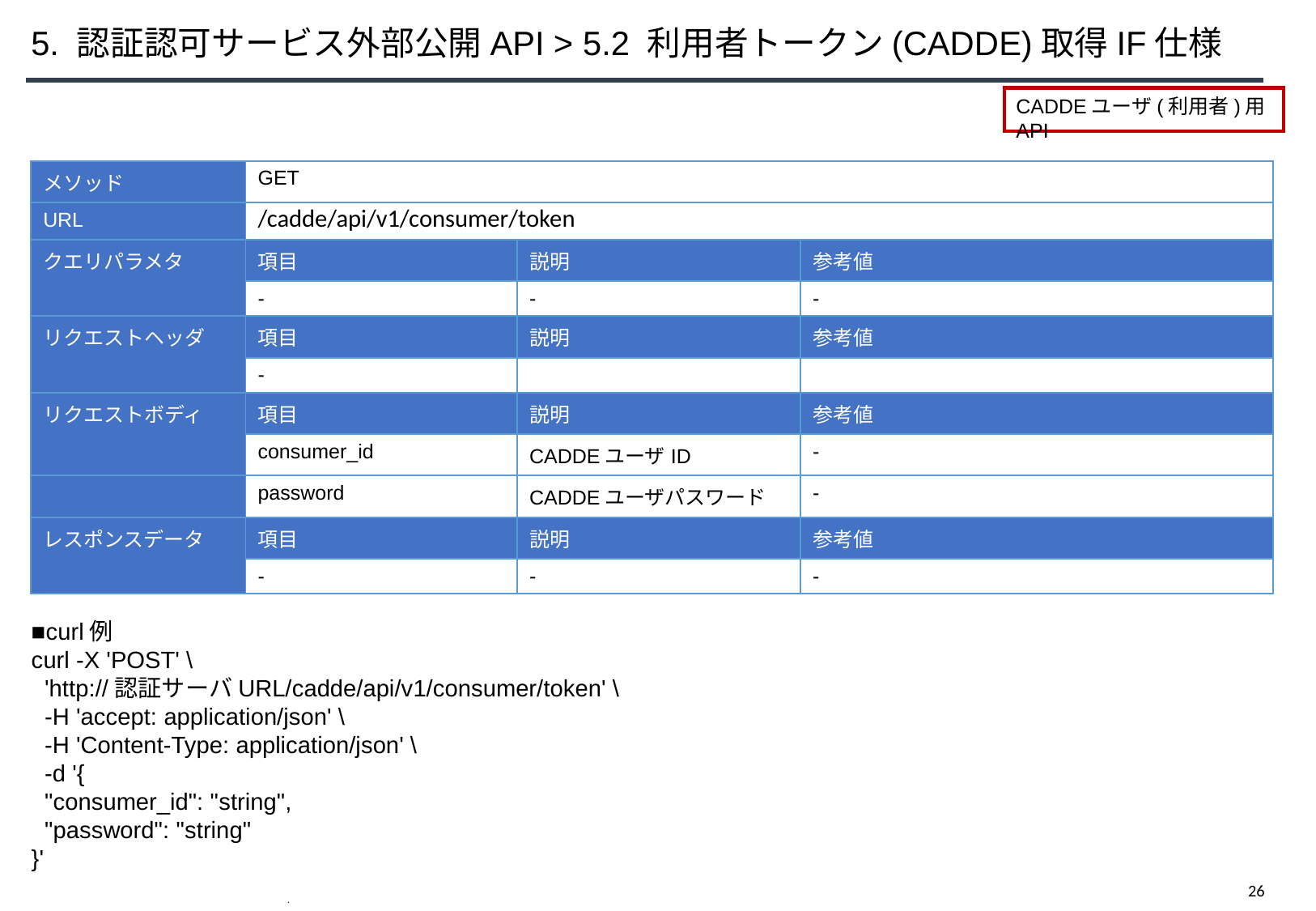

# 5. 認証認可サービス外部公開API > 5.2 利用者トークン(CADDE)取得IF仕様
CADDEユーザ(利用者)用API
| メソッド | GET |  |  |
| --- | --- | --- | --- |
| URL | /cadde/api/v1/consumer/token |  |  |
| クエリパラメタ | 項目 | 説明 | 参考値 |
|  | - | - | - |
| リクエストヘッダ | 項目 | 説明 | 参考値 |
|  | - |  |  |
| リクエストボディ | 項目 | 説明 | 参考値 |
|  | consumer\_id | CADDEユーザID | - |
|  | password | CADDEユーザパスワード | - |
| レスポンスデータ | 項目 | 説明 | 参考値 |
|  | - | - | - |
■curl例
curl -X 'POST' \
  'http://認証サーバURL/cadde/api/v1/consumer/token' \
  -H 'accept: application/json' \
  -H 'Content-Type: application/json' \
  -d '{
  "consumer_id": "string",
  "password": "string"
}'